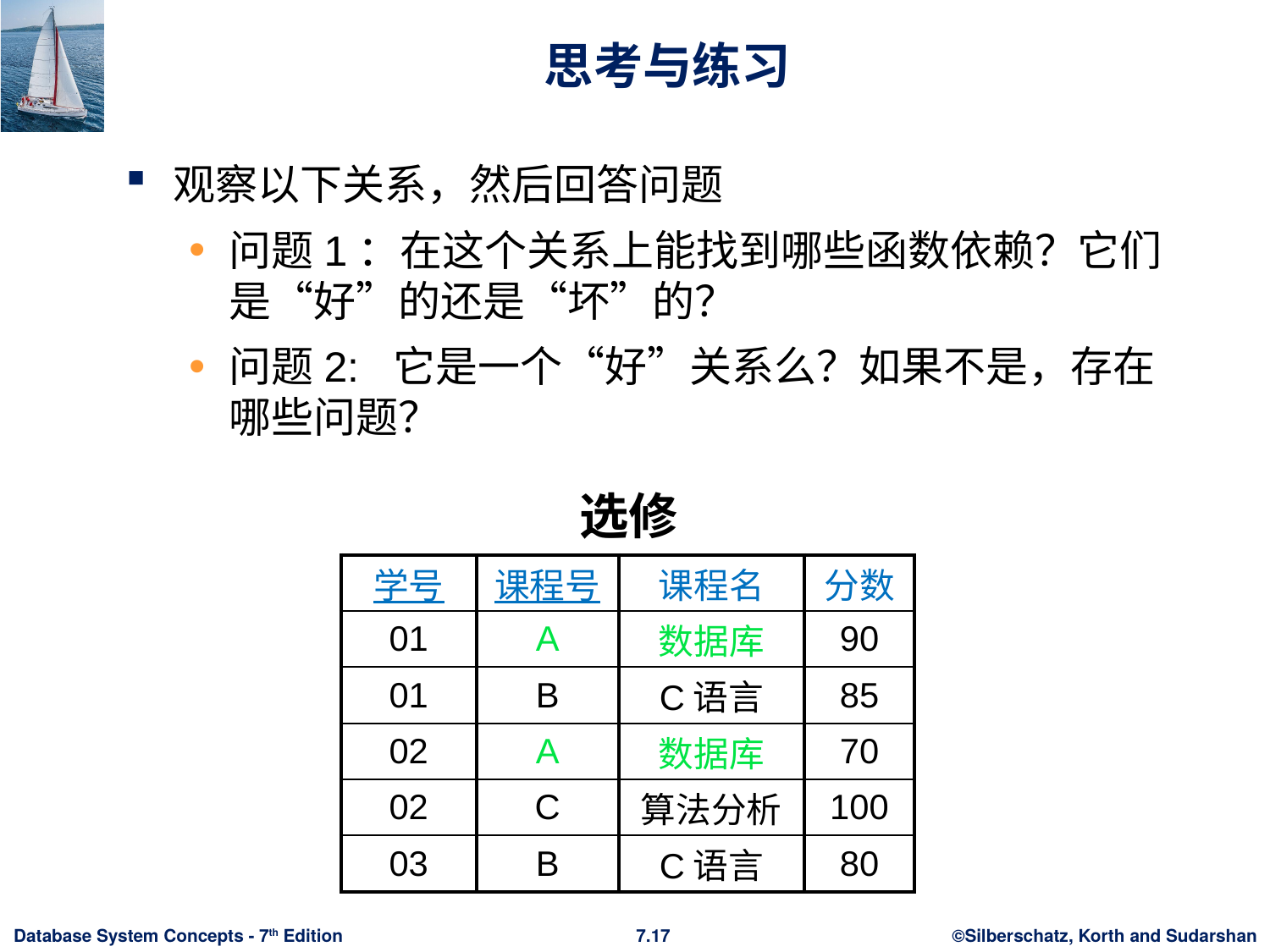

# 思考与练习
观察以下关系，然后回答问题
问题1：在这个关系上能找到哪些函数依赖？它们是“好”的还是“坏”的？
问题2:  它是一个“好”关系么？如果不是，存在哪些问题？
选修
| 学号 | 课程号 | 课程名 | 分数 |
| --- | --- | --- | --- |
| 01 | A | 数据库 | 90 |
| 01 | B | C语言 | 85 |
| 02 | A | 数据库 | 70 |
| 02 | C | 算法分析 | 100 |
| 03 | B | C语言 | 80 |